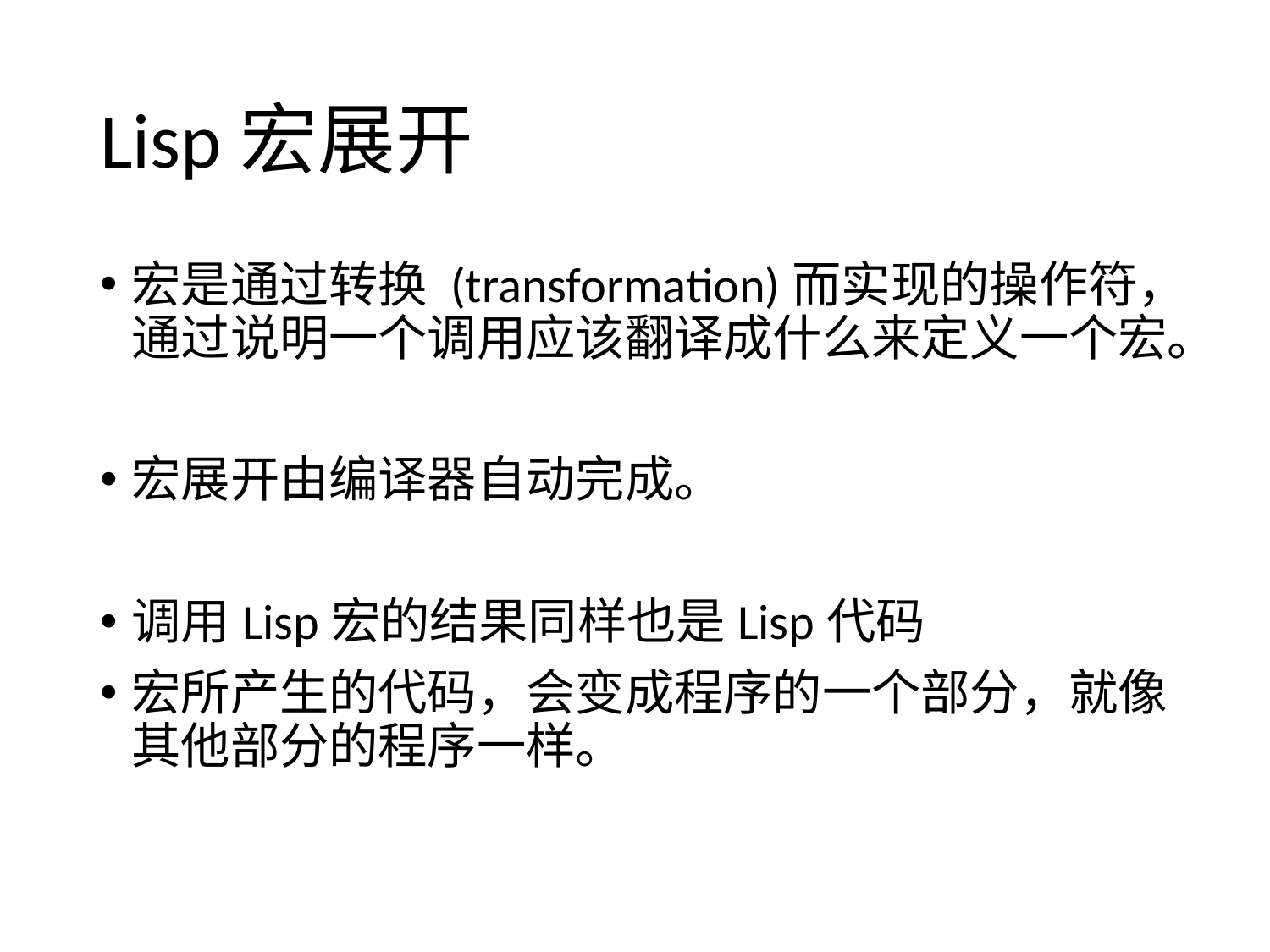

# Lisp宏展开
宏是通过转换 (transformation)而实现的操作符，通过说明一个调用应该翻译成什么来定义一个宏。

宏展开由编译器自动完成。

调用Lisp宏的结果同样也是Lisp代码
宏所产生的代码，会变成程序的一个部分，就像其他部分的程序一样。